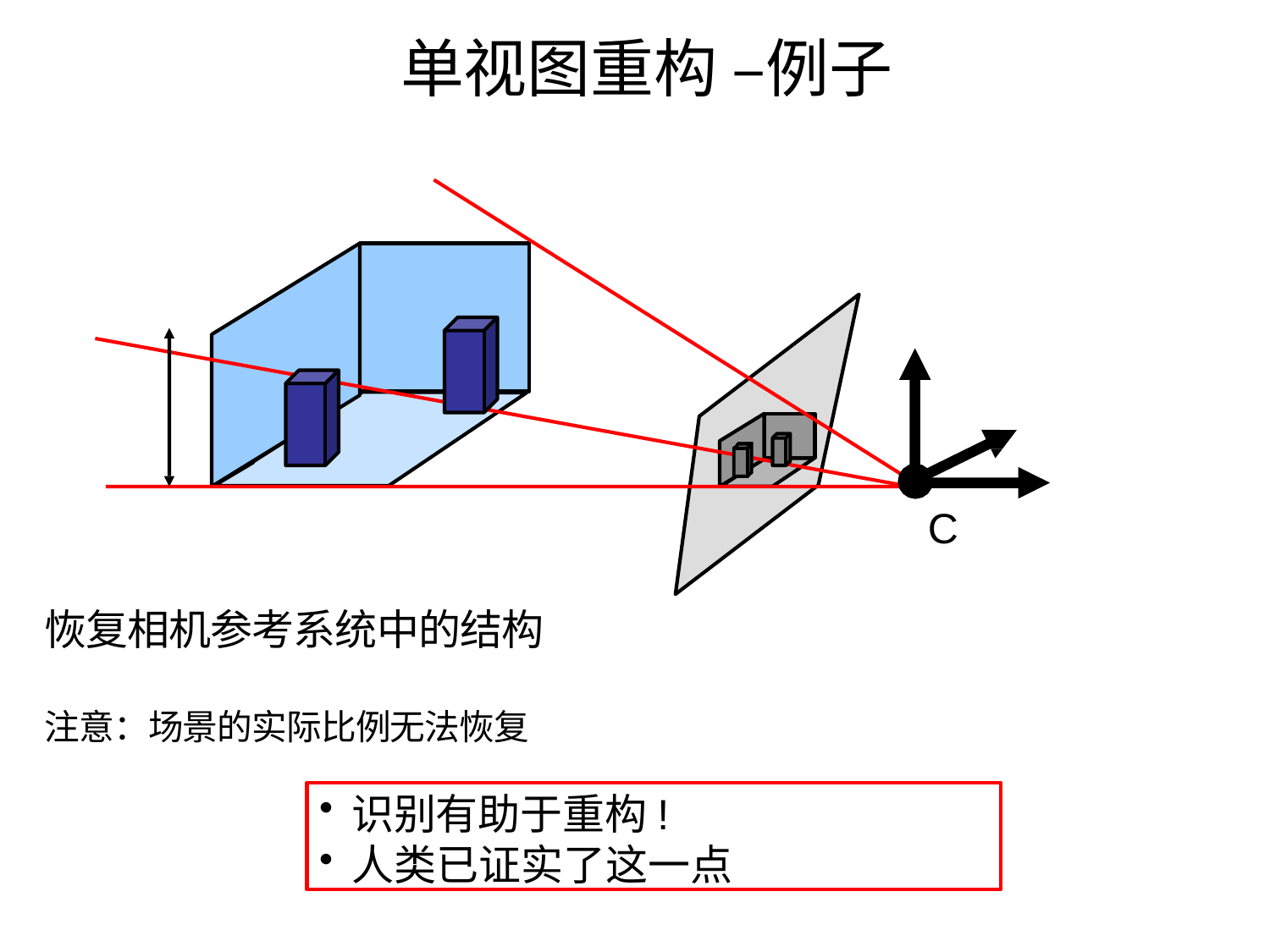

# 单视图重构 –例子

C

恢复相机参考系统中的结构

注意：场景的实际比例无法恢复
识别有助于重构!
人类已证实了这一点